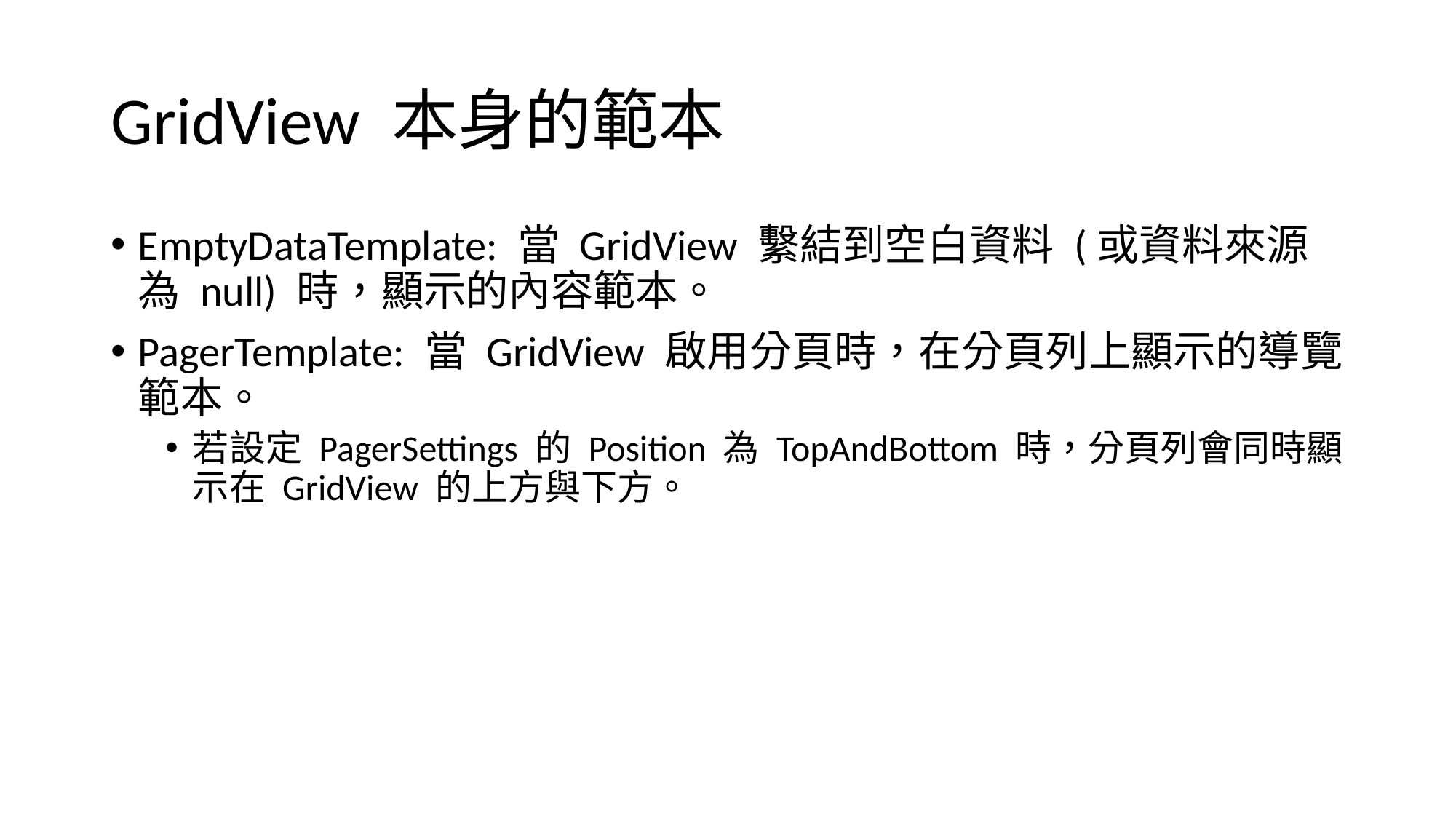

# GridView 本身的範本
EmptyDataTemplate: 當 GridView 繫結到空白資料 (或資料來源為 null) 時，顯示的內容範本。
PagerTemplate: 當 GridView 啟用分頁時，在分頁列上顯示的導覽範本。
若設定 PagerSettings 的 Position 為 TopAndBottom 時，分頁列會同時顯示在 GridView 的上方與下方。